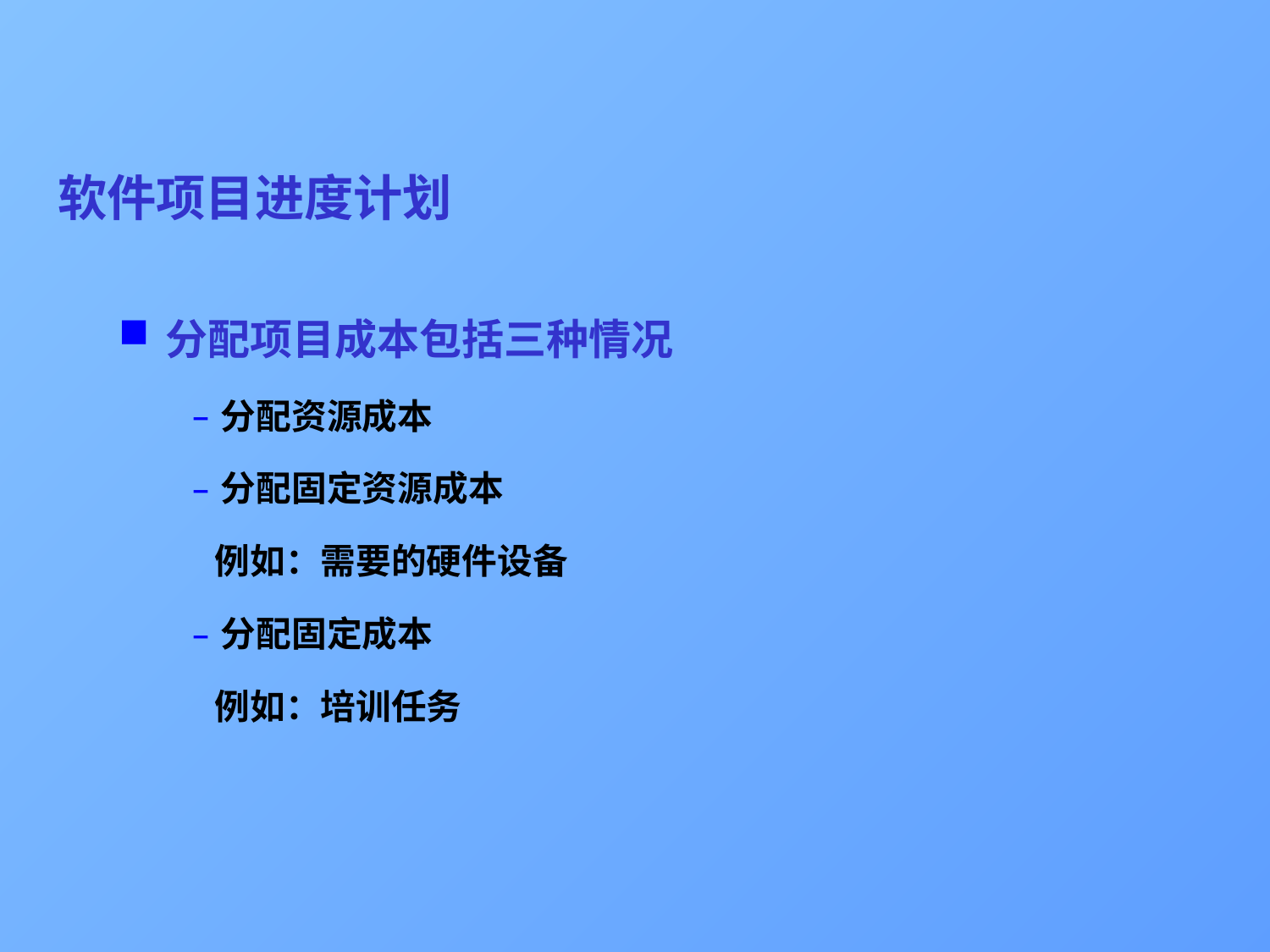

# 软件项目进度计划
分配项目成本包括三种情况
分配资源成本
分配固定资源成本
  例如：需要的硬件设备
分配固定成本
  例如：培训任务